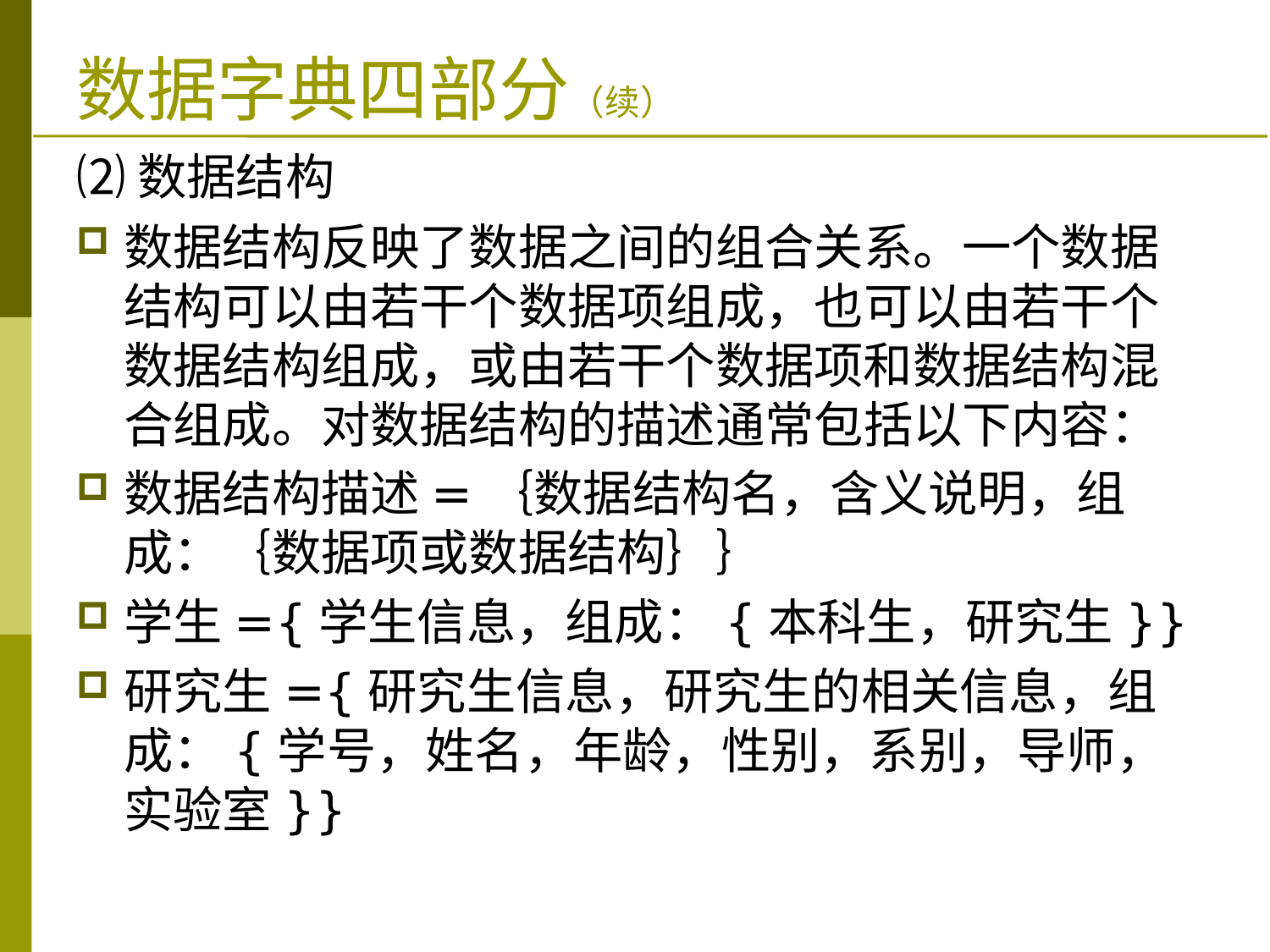

# 数据字典四部分（续）
⑵数据结构
数据结构反映了数据之间的组合关系。一个数据结构可以由若干个数据项组成，也可以由若干个数据结构组成，或由若干个数据项和数据结构混合组成。对数据结构的描述通常包括以下内容：
数据结构描述=｛数据结构名，含义说明，组成：｛数据项或数据结构｝｝
学生={学生信息，组成：{本科生，研究生}}
研究生={研究生信息，研究生的相关信息，组成：{学号，姓名，年龄，性别，系别，导师，实验室}}